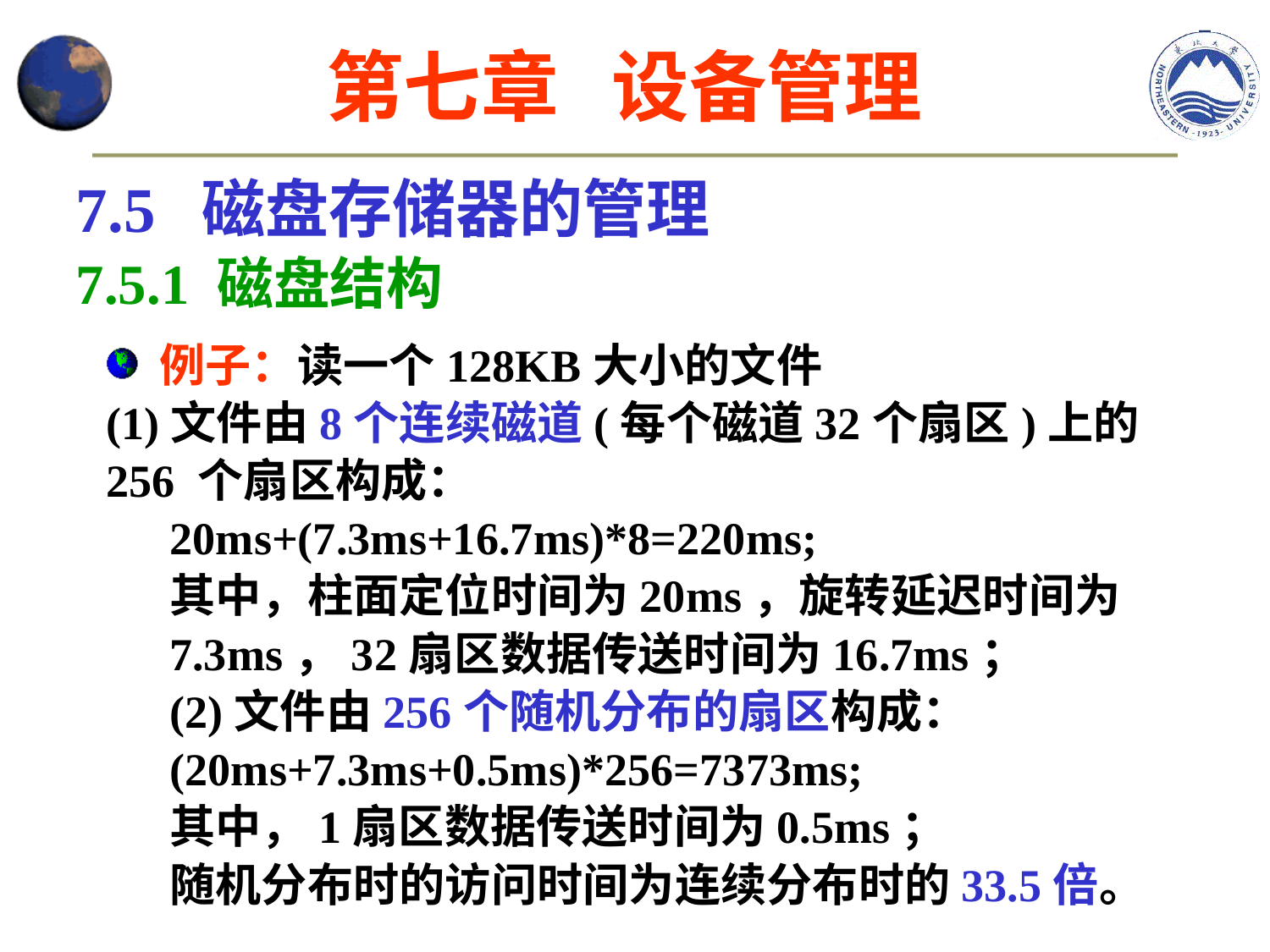

第七章   设备管理
7.5  磁盘存储器的管理
7.5.1 磁盘结构
 例子：读一个128KB大小的文件
(1)文件由8个连续磁道(每个磁道32个扇区)上的256 个扇区构成：
20ms+(7.3ms+16.7ms)*8=220ms;
其中，柱面定位时间为20ms，旋转延迟时间为7.3ms，32扇区数据传送时间为16.7ms；
(2)文件由256个随机分布的扇区构成：
(20ms+7.3ms+0.5ms)*256=7373ms;
其中，1扇区数据传送时间为0.5ms；
随机分布时的访问时间为连续分布时的33.5倍。